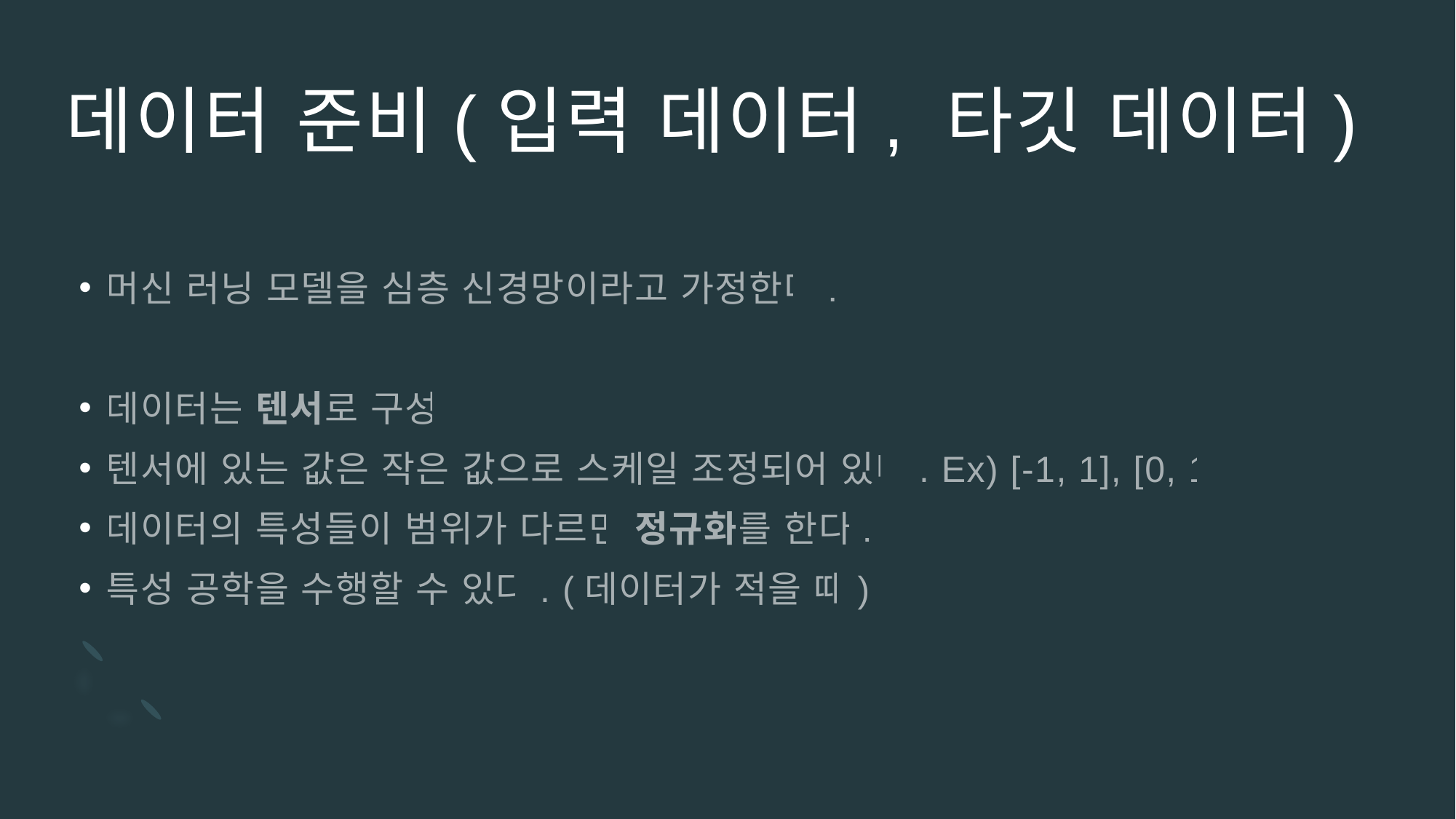

# 데이터 준비(입력 데이터, 타깃 데이터)

머신 러닝 모델을 심층 신경망이라고 가정한다.

데이터는 텐서로 구성
텐서에 있는 값은 작은 값으로 스케일 조정되어 있다. Ex) [-1, 1], [0, 1]
데이터의 특성들이 범위가 다르면 정규화를 한다.
특성 공학을 수행할 수 있다. (데이터가 적을 때)